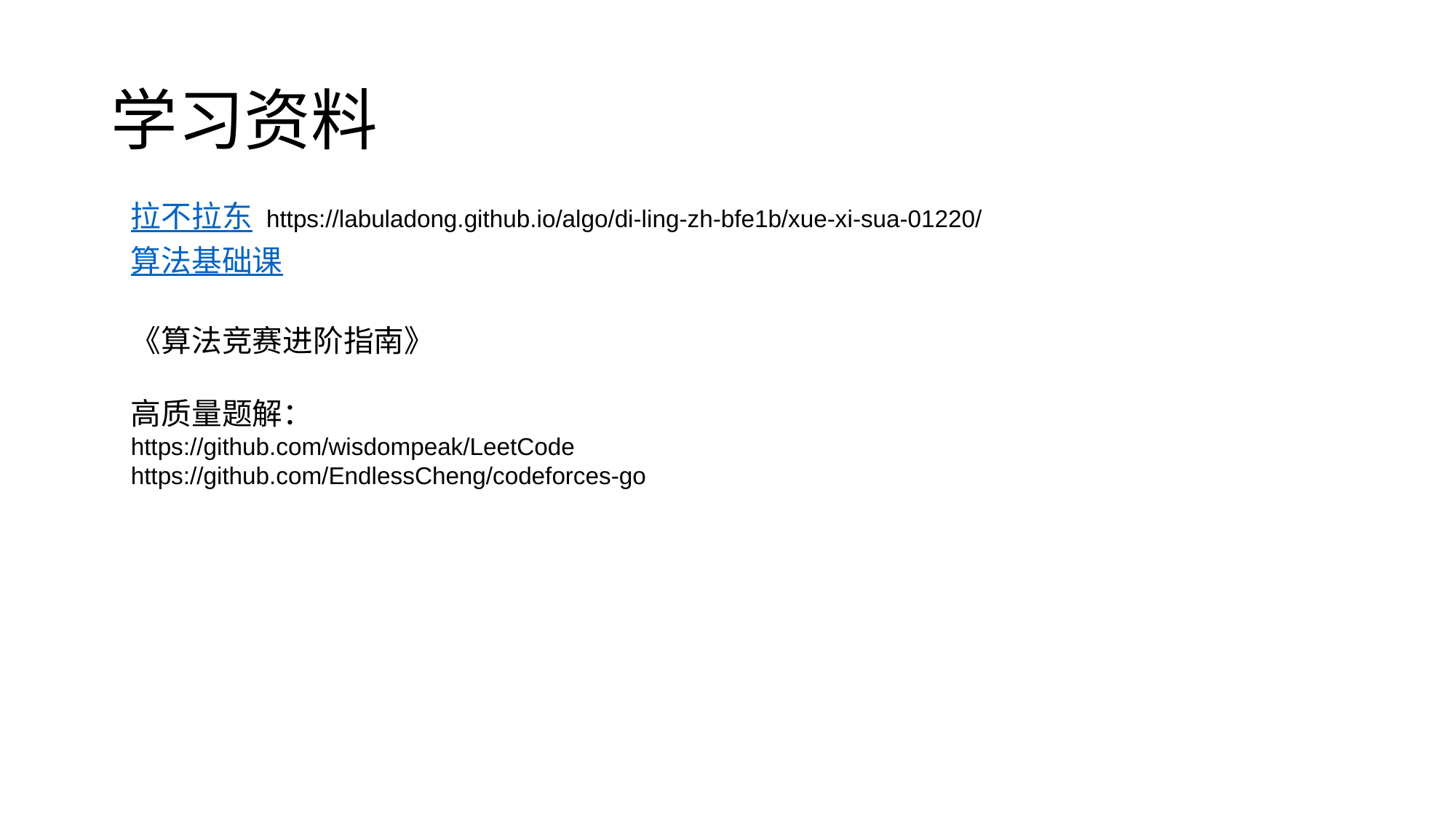

# 学习资料
拉不拉东 https://labuladong.github.io/algo/di-ling-zh-bfe1b/xue-xi-sua-01220/
算法基础课
《算法竞赛进阶指南》
高质量题解：
https://github.com/wisdompeak/LeetCode
https://github.com/EndlessCheng/codeforces-go